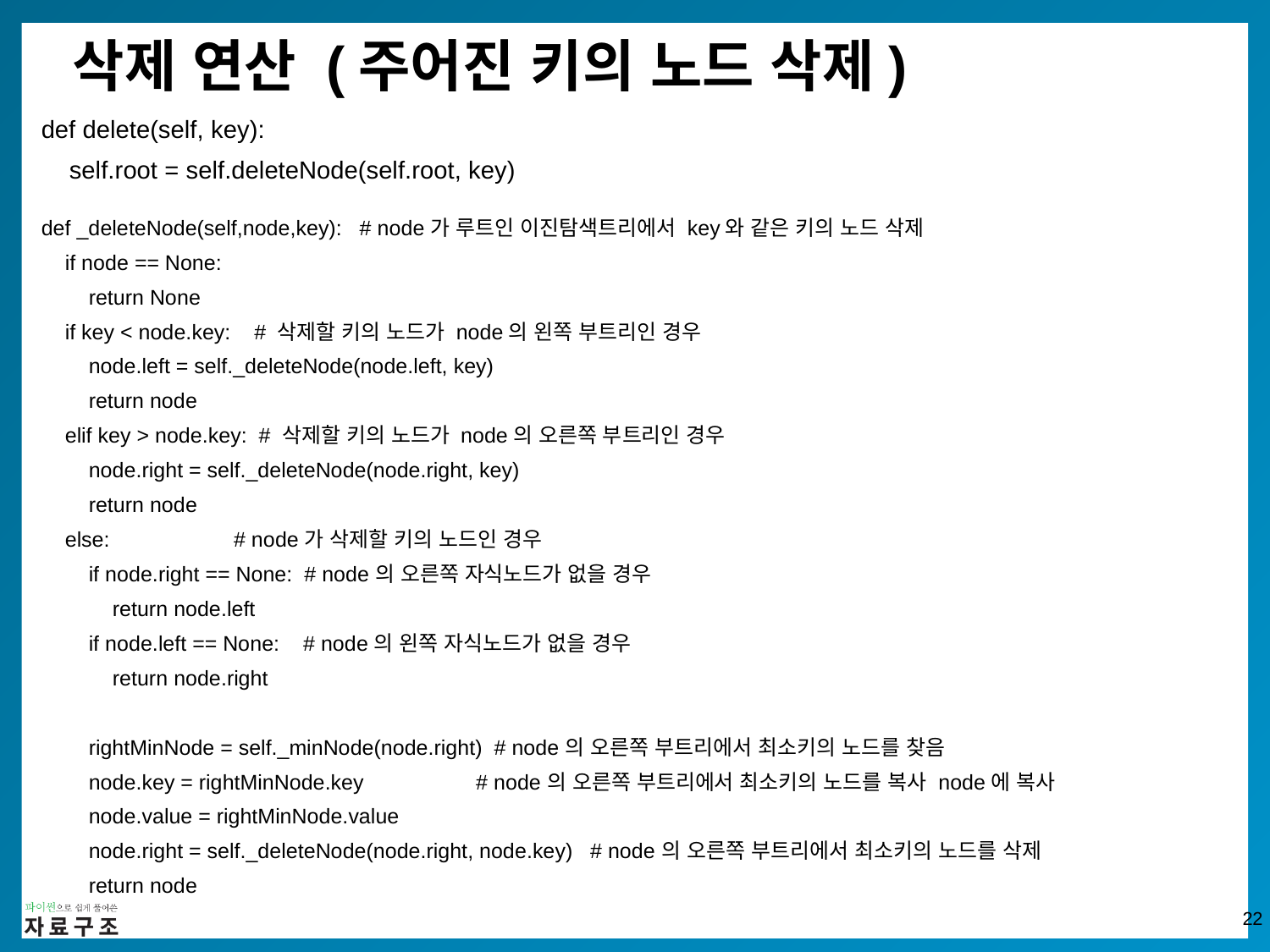

# 삭제 연산 (주어진 키의 노드 삭제)
def delete(self, key):
    self.root = self.deleteNode(self.root, key)
def _deleteNode(self,node,key):   # node가 루트인 이진탐색트리에서 key와 같은 키의 노드 삭제
    if node == None:
        return None
    if key < node.key:    # 삭제할 키의 노드가 node의 왼쪽 부트리인 경우
        node.left = self._deleteNode(node.left, key)
        return node
    elif key > node.key:  # 삭제할 키의 노드가 node의 오른쪽 부트리인 경우
        node.right = self._deleteNode(node.right, key)
        return node
    else:                     # node가 삭제할 키의 노드인 경우
        if node.right == None:  # node의 오른쪽 자식노드가 없을 경우
            return node.left
        if node.left == None:    # node의 왼쪽 자식노드가 없을 경우
            return node.right

        rightMinNode = self._minNode(node.right)  # node의 오른쪽 부트리에서 최소키의 노드를 찾음
        node.key = rightMinNode.key                   # node의 오른쪽 부트리에서 최소키의 노드를 복사 node에 복사
        node.value = rightMinNode.value
        node.right = self._deleteNode(node.right, node.key)   # node의 오른쪽 부트리에서 최소키의 노드를 삭제
        return node